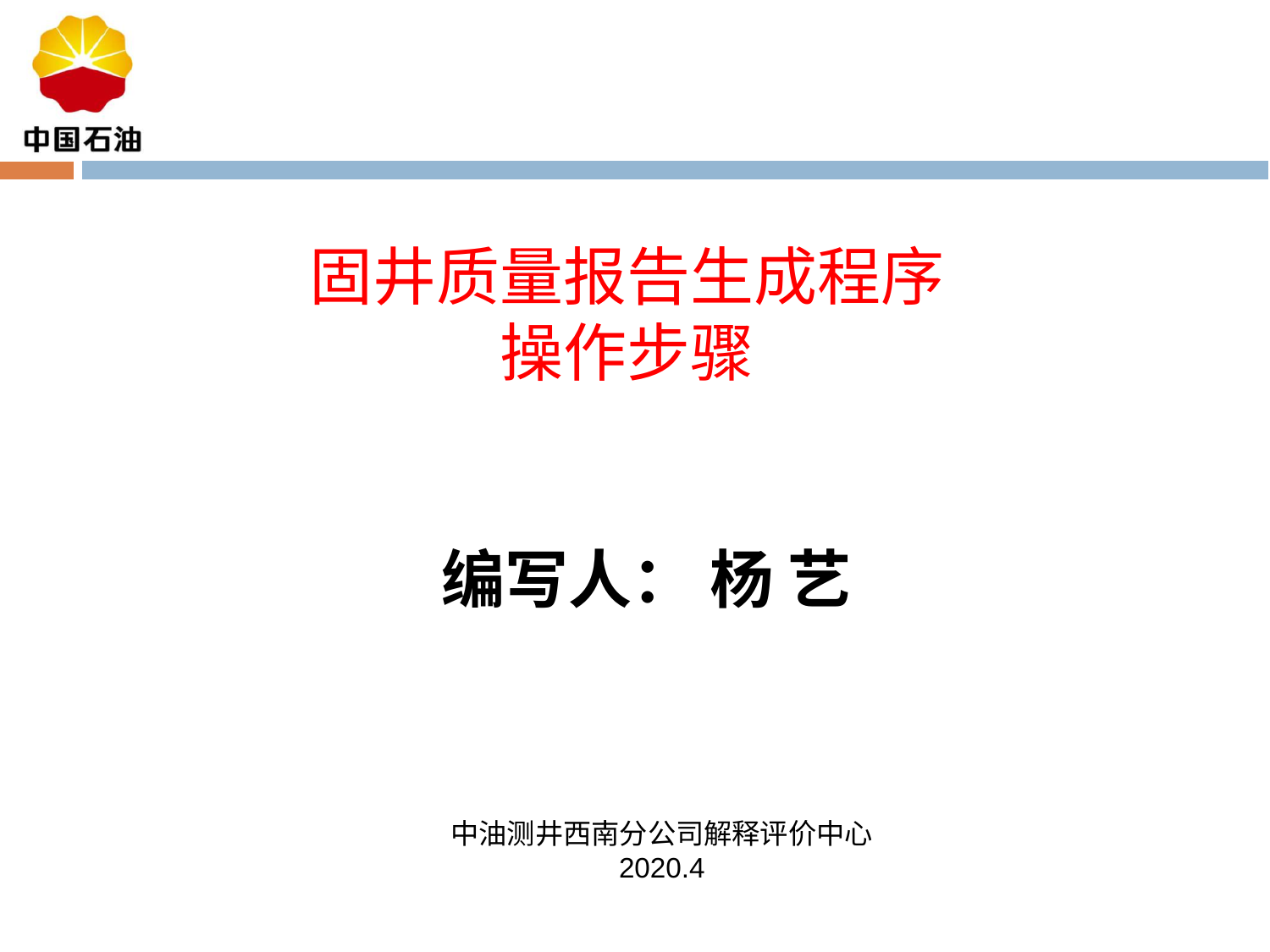

固井质量报告生成程序
操作步骤
编写人： 杨 艺
中油测井西南分公司解释评价中心
2020.4